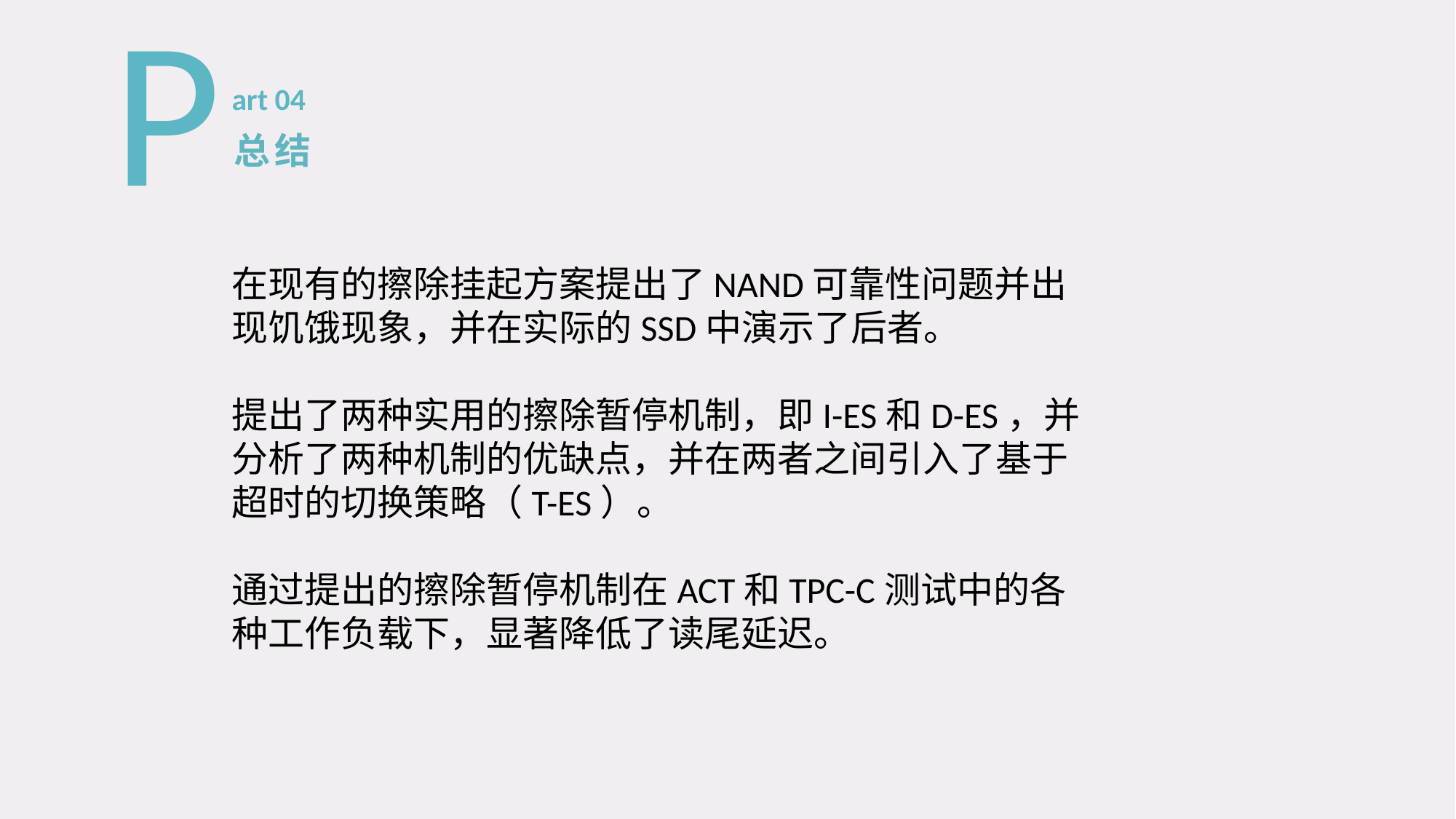

P
art 04
总结
在现有的擦除挂起方案提出了NAND可靠性问题并出现饥饿现象，并在实际的SSD中演示了后者。

提出了两种实用的擦除暂停机制，即I-ES和D-ES，并分析了两种机制的优缺点，并在两者之间引入了基于超时的切换策略（T-ES）。

通过提出的擦除暂停机制在ACT和TPC-C测试中的各种工作负载下，显著降低了读尾延迟。